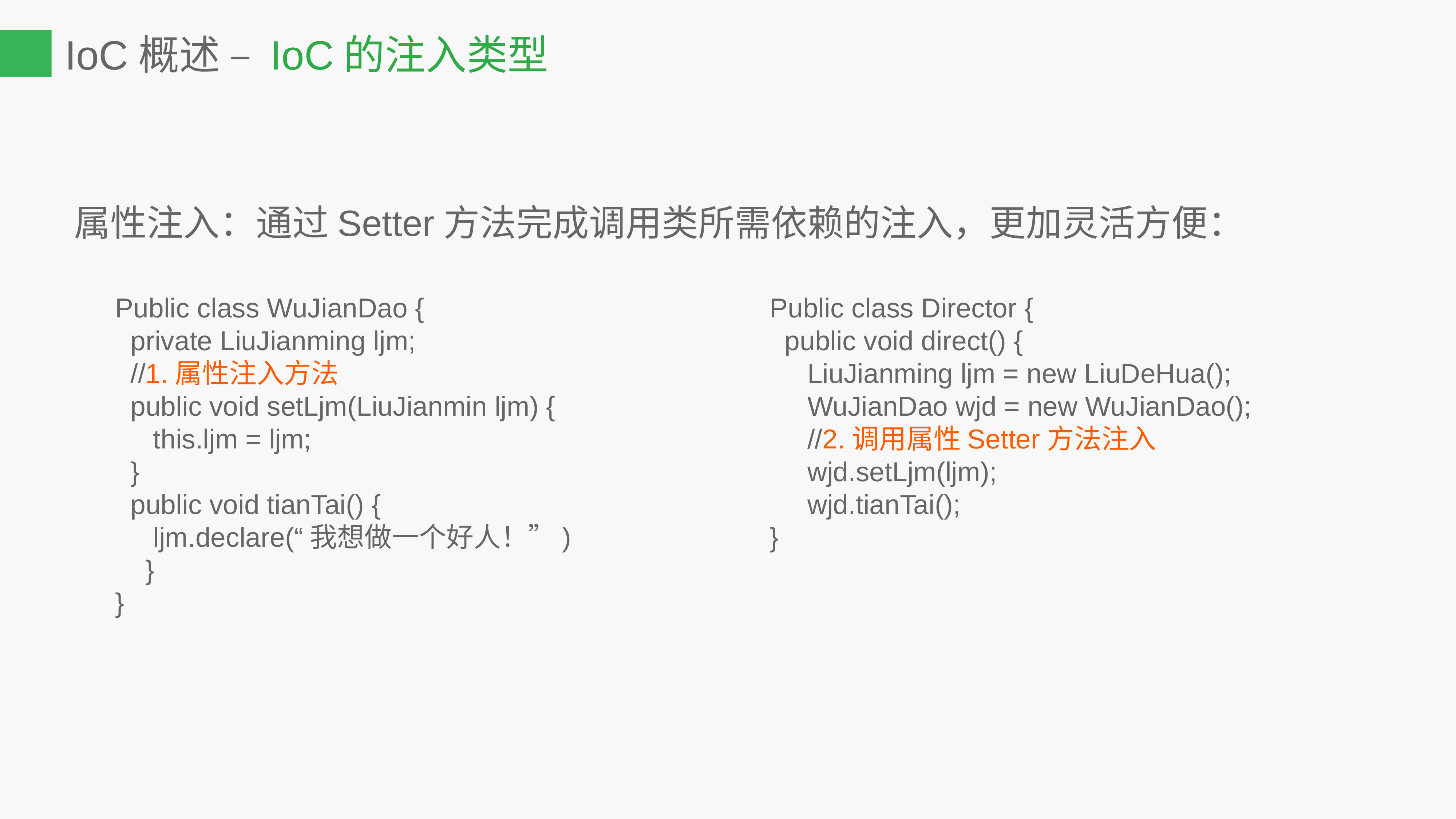

IoC概述 – IoC的注入类型

属性注入：通过Setter方法完成调用类所需依赖的注入，更加灵活方便：
Public class WuJianDao {
  private LiuJianming ljm;
  //1.属性注入方法
  public void setLjm(LiuJianmin ljm) {
     this.ljm = ljm;
  }
  public void tianTai() {
     ljm.declare(“我想做一个好人！”)
    }
}
Public class Director {
  public void direct() {
     LiuJianming ljm = new LiuDeHua();
     WuJianDao wjd = new WuJianDao();
     //2.调用属性Setter方法注入
     wjd.setLjm(ljm);
     wjd.tianTai();
}